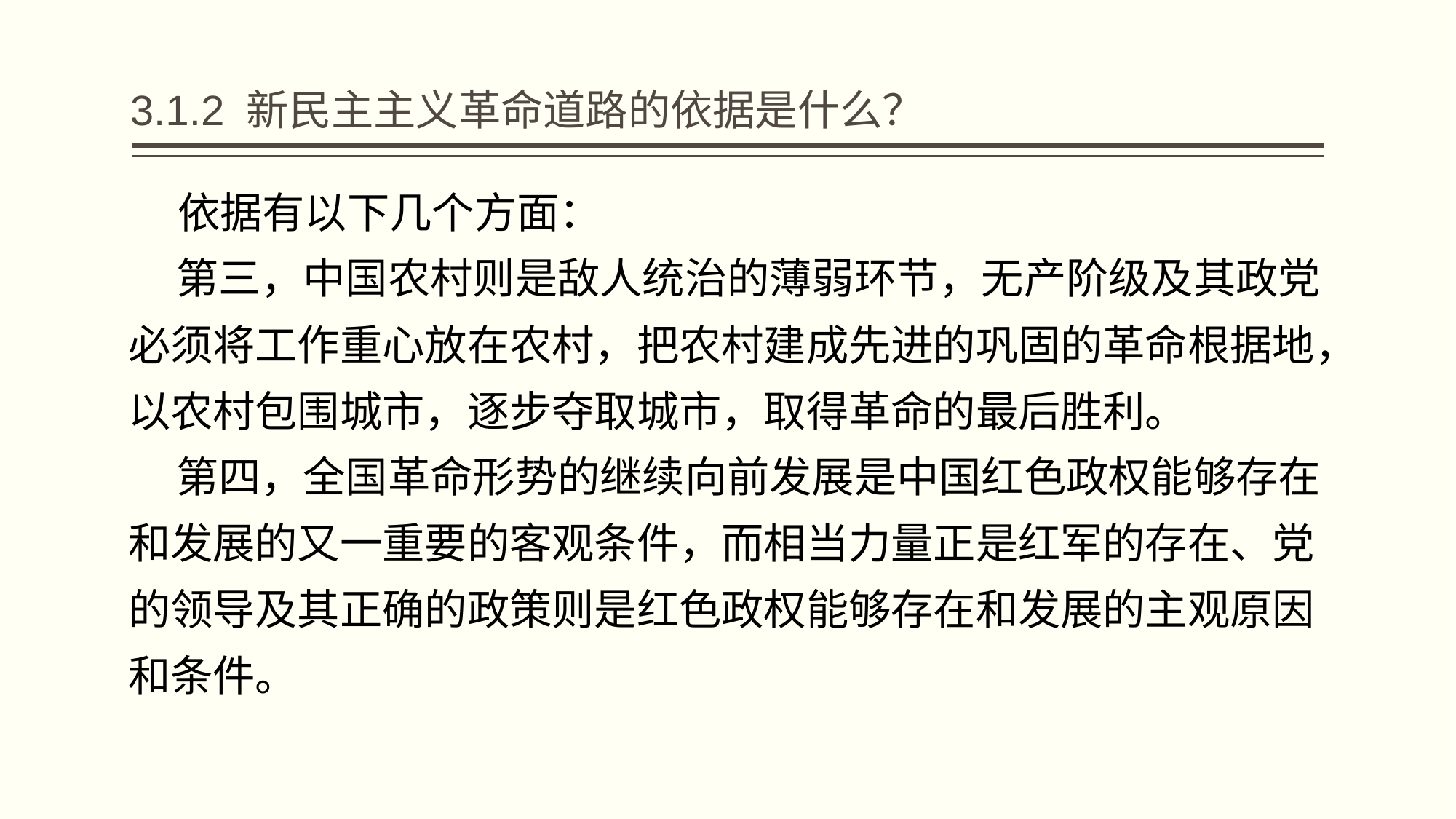

# 3.1.2 新民主主义革命道路的依据是什么？
     依据有以下几个方面：
    第三，中国农村则是敌人统治的薄弱环节，无产阶级及其政党必须将工作重心放在农村，把农村建成先进的巩固的革命根据地，以农村包围城市，逐步夺取城市，取得革命的最后胜利。
    第四，全国革命形势的继续向前发展是中国红色政权能够存在和发展的又一重要的客观条件，而相当力量正是红军的存在、党的领导及其正确的政策则是红色政权能够存在和发展的主观原因和条件。